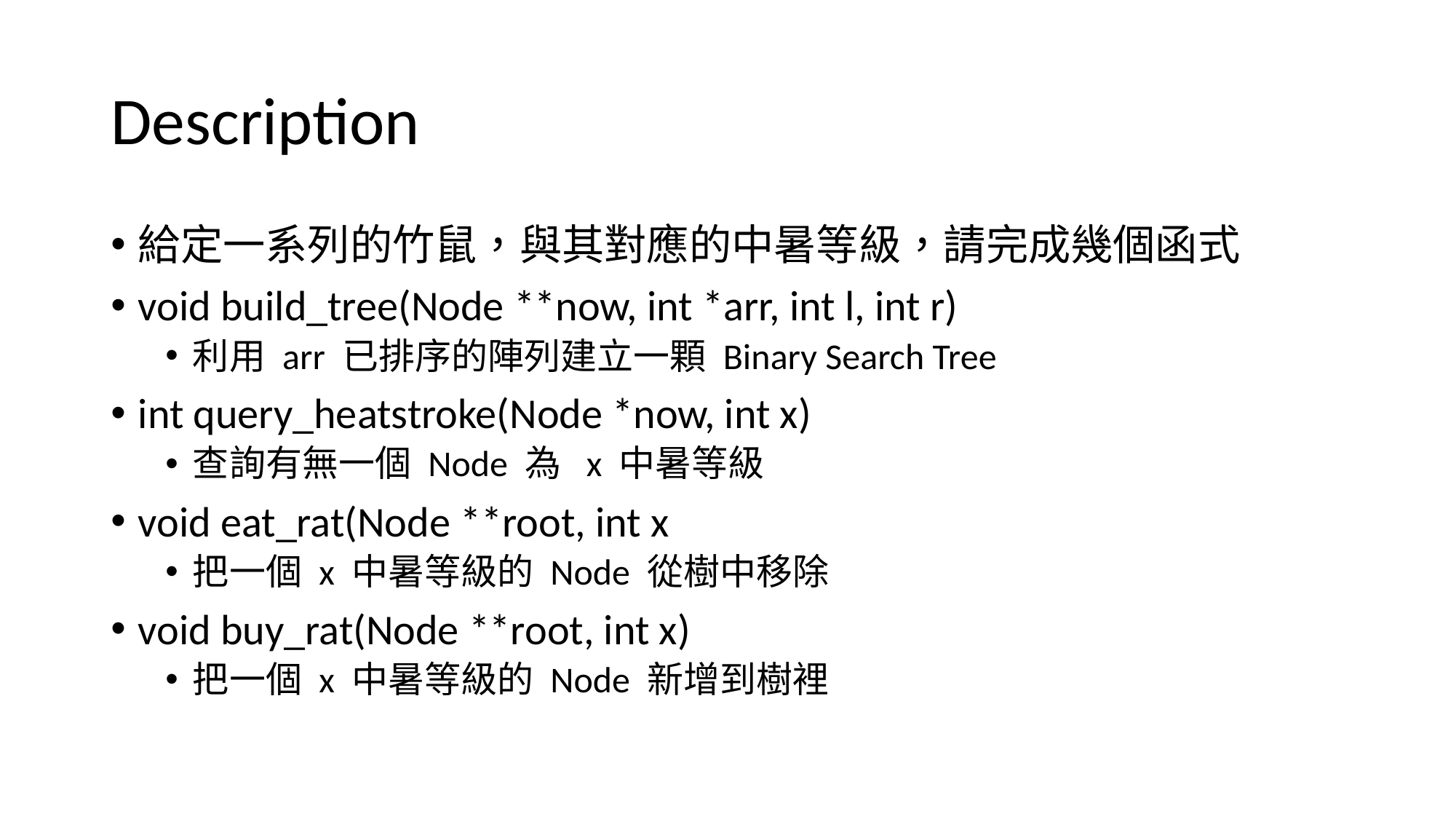

# Description
給定一系列的竹鼠，與其對應的中暑等級，請完成幾個函式
void build_tree(Node **now, int *arr, int l, int r)
利用 arr 已排序的陣列建立一顆 Binary Search Tree
int query_heatstroke(Node *now, int x)
查詢有無一個 Node 為  x 中暑等級
void eat_rat(Node **root, int x
把一個 x 中暑等級的 Node 從樹中移除
void buy_rat(Node **root, int x)
把一個 x 中暑等級的 Node 新增到樹裡